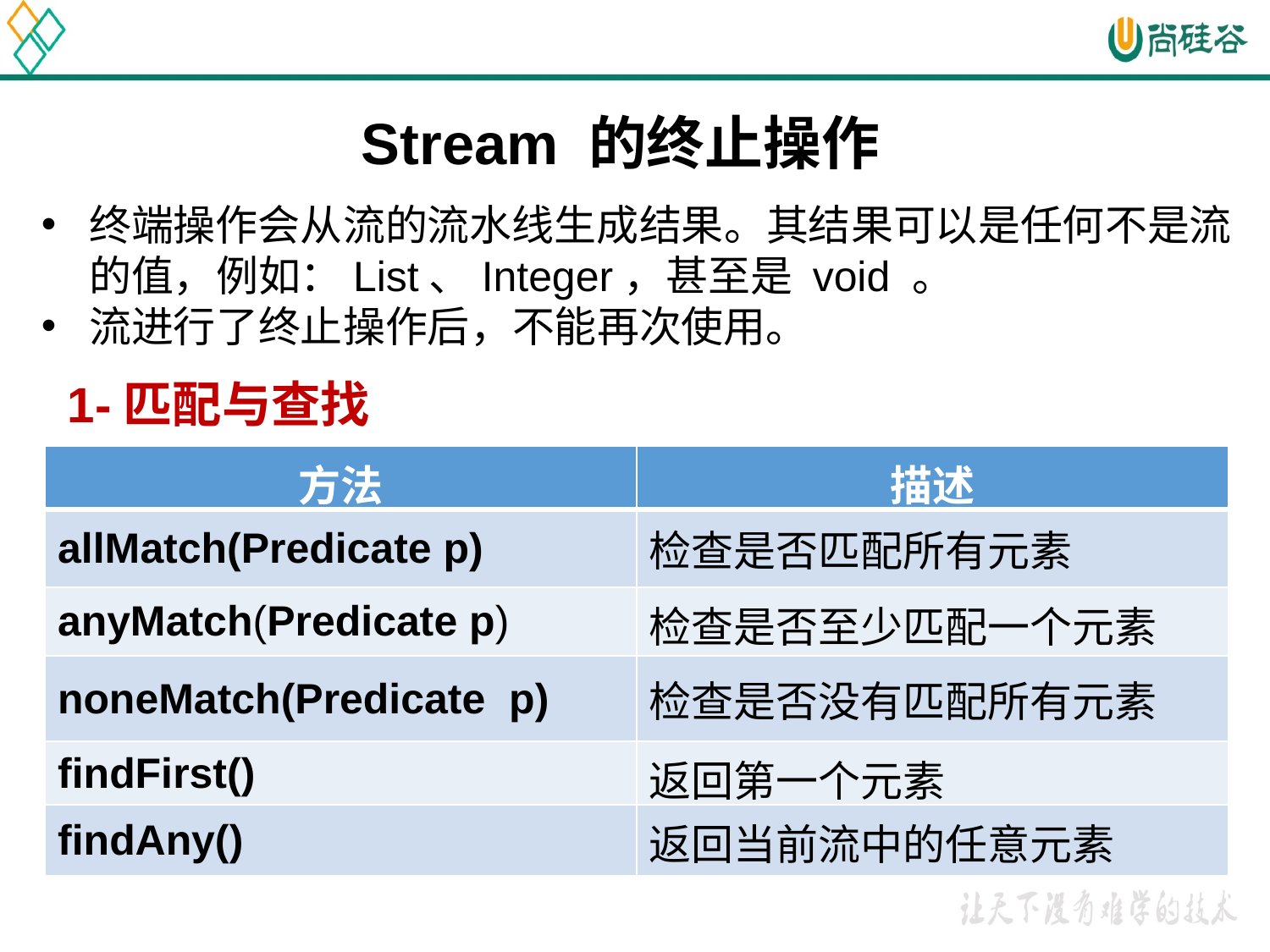

# Stream 的终止操作
终端操作会从流的流水线生成结果。其结果可以是任何不是流的值，例如：List、Integer，甚至是 void 。
流进行了终止操作后，不能再次使用。
1-匹配与查找
| 方法 | 描述 |
| --- | --- |
| allMatch(Predicate p) | 检查是否匹配所有元素 |
| anyMatch(Predicate p) | 检查是否至少匹配一个元素 |
| noneMatch(Predicate p) | 检查是否没有匹配所有元素 |
| findFirst() | 返回第一个元素 |
| findAny() | 返回当前流中的任意元素 |